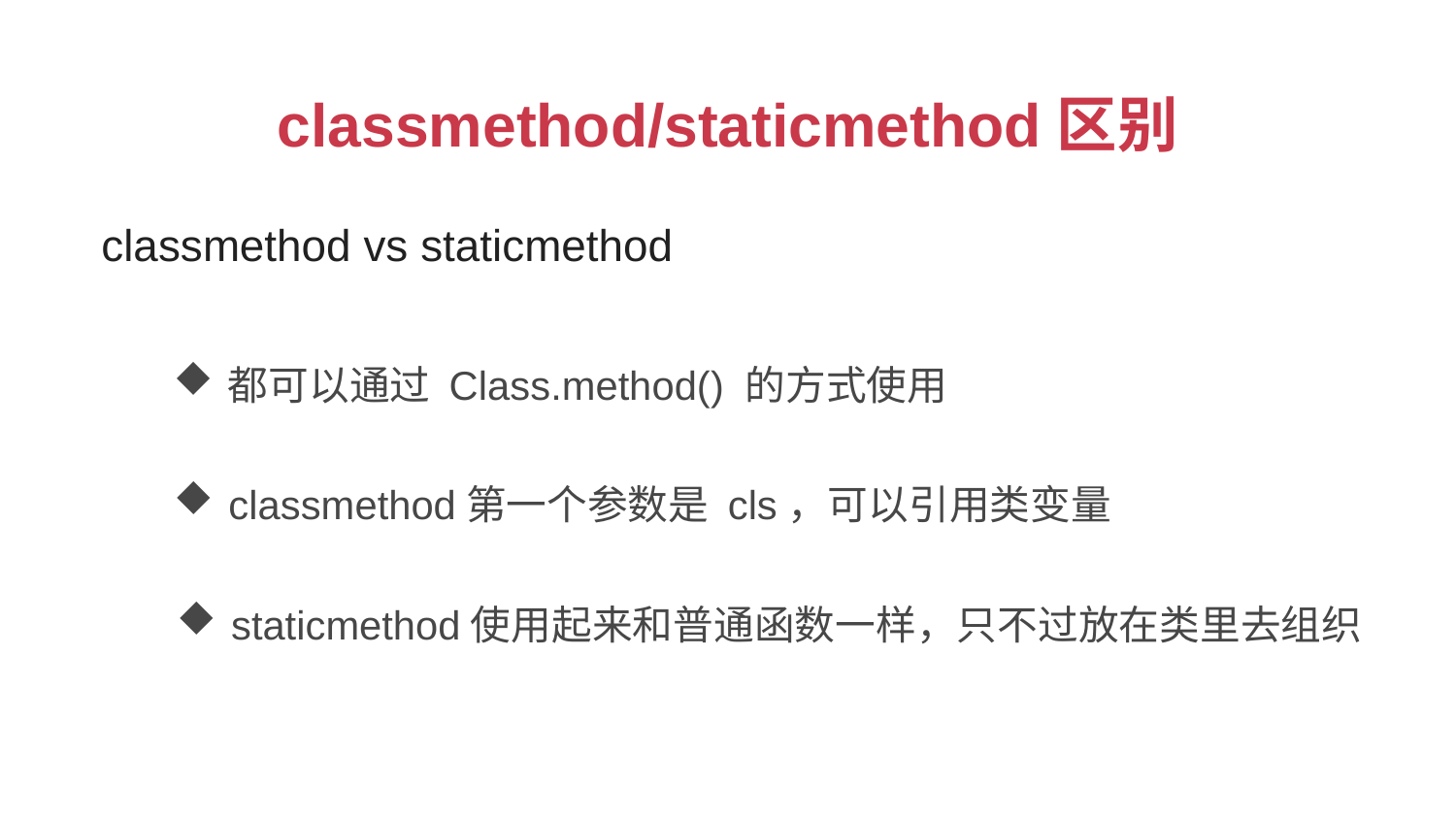

classmethod/staticmethod区别
 classmethod vs staticmethod
都可以通过 Class.method() 的方式使用
classmethod第一个参数是 cls，可以引用类变量
staticmethod使用起来和普通函数一样，只不过放在类里去组织